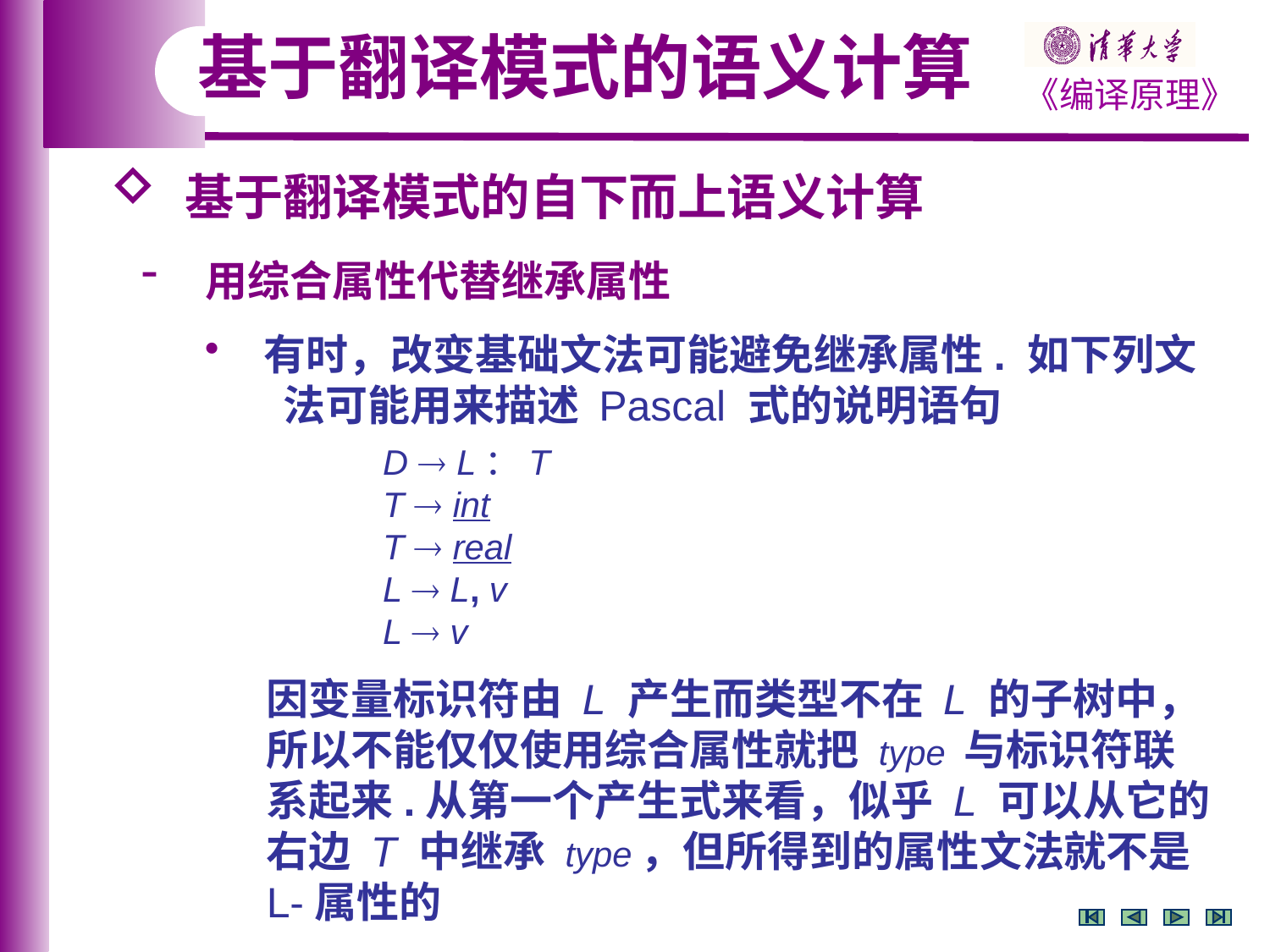

基于翻译模式的语义计算
 基于翻译模式的自下而上语义计算

  用综合属性代替继承属性

  有时，改变基础文法可能避免继承属性. 如下列文
    法可能用来描述 Pascal 式的说明语句

D → L：T
T → int
T → real
L → L, v
L → v
因变量标识符由 L 产生而类型不在 L 的子树中，所以不能仅仅使用综合属性就把 type 与标识符联系起来.从第一个产生式来看，似乎 L 可以从它的右边 T 中继承 type，但所得到的属性文法就不是 L-属性的